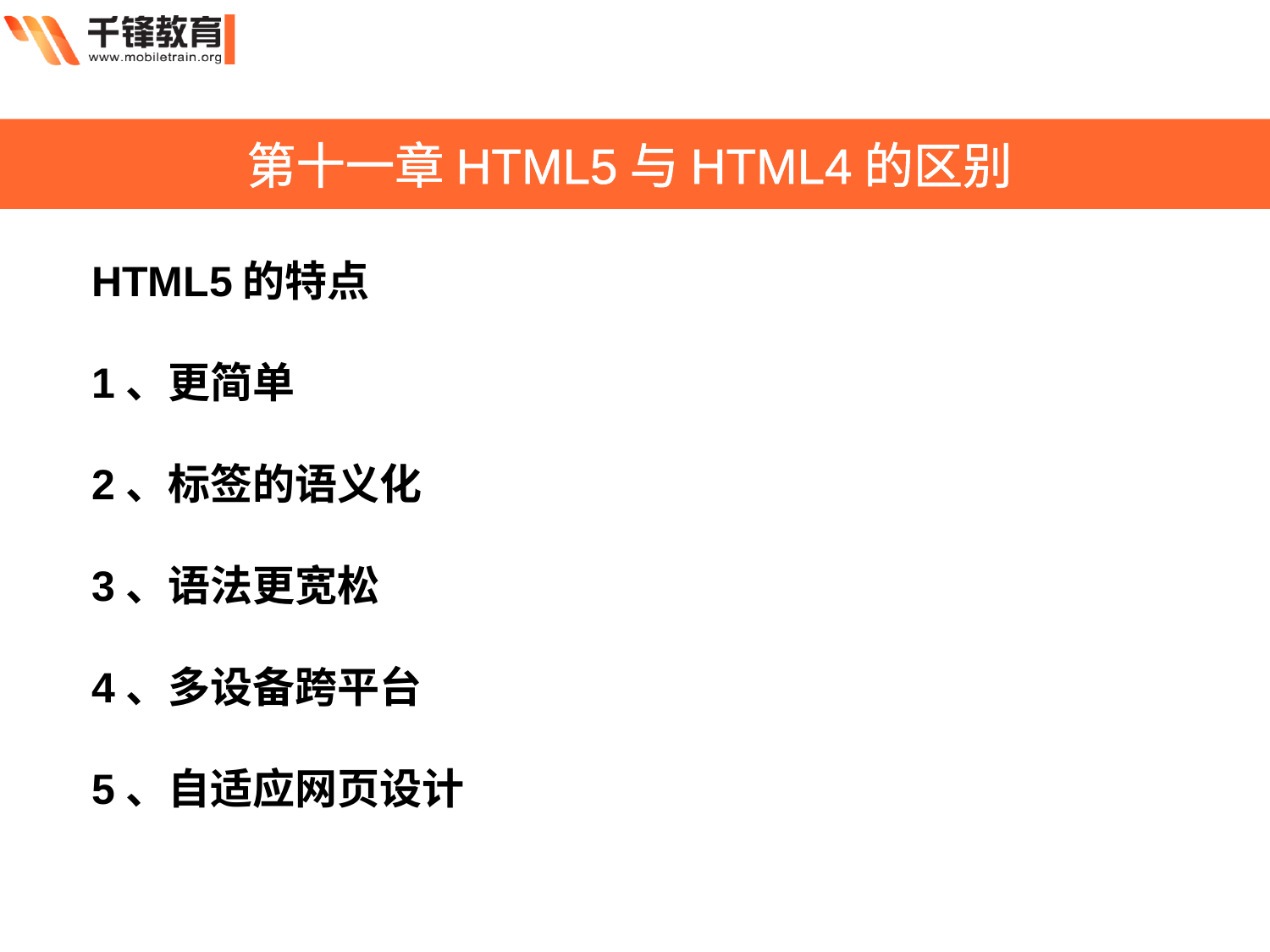

第十一章HTML5与HTML4的区别
HTML5的特点

1、更简单

2、标签的语义化

3、语法更宽松

4、多设备跨平台

5、自适应网页设计